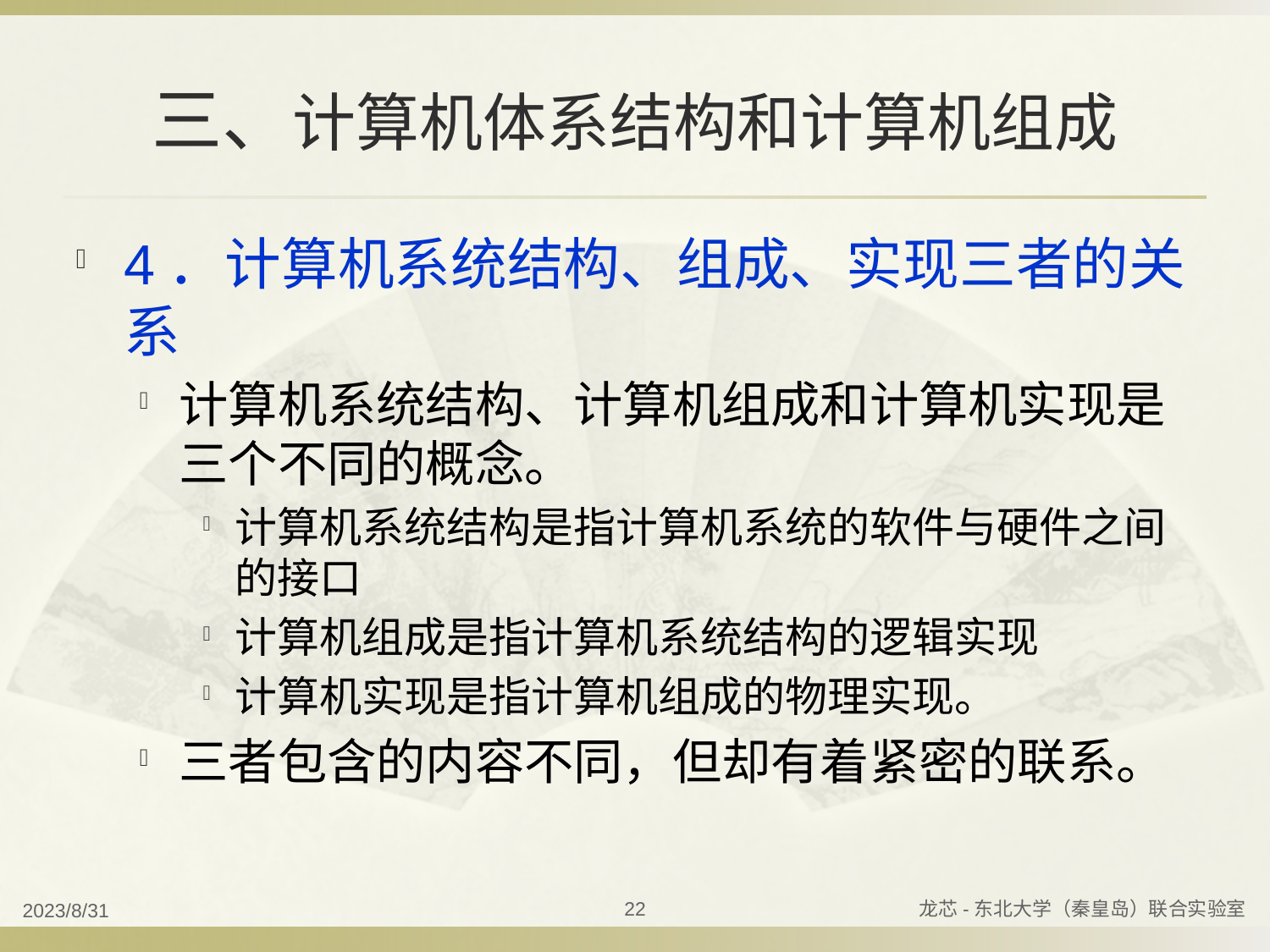

# 三、计算机体系结构和计算机组成
4．计算机系统结构、组成、实现三者的关系
计算机系统结构、计算机组成和计算机实现是三个不同的概念。
计算机系统结构是指计算机系统的软件与硬件之间的接口
计算机组成是指计算机系统结构的逻辑实现
计算机实现是指计算机组成的物理实现。
三者包含的内容不同，但却有着紧密的联系。
2023/8/31
22
龙芯-东北大学（秦皇岛）联合实验室